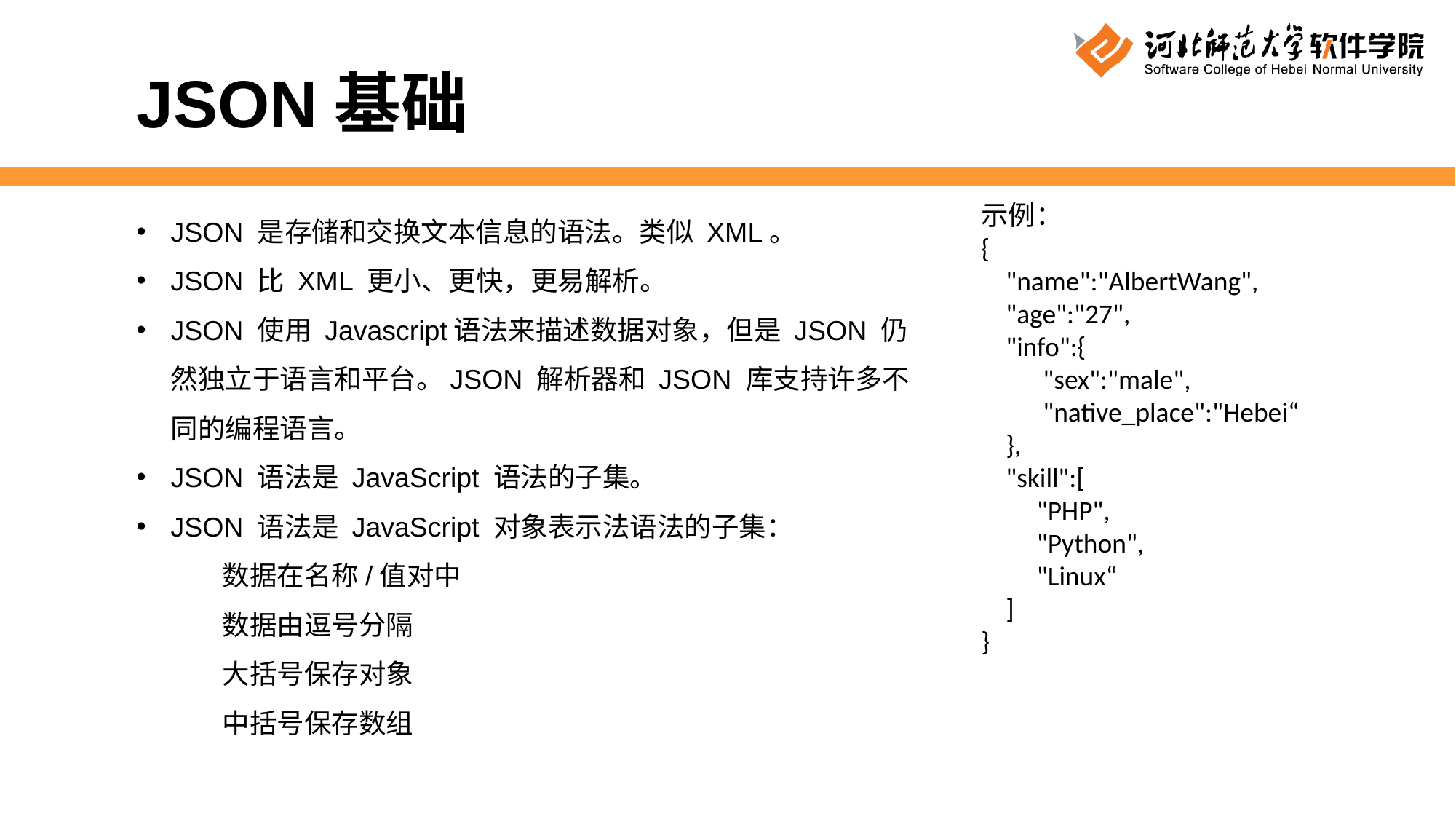

JSON基础
JSON 是存储和交换文本信息的语法。类似 XML。
JSON 比 XML 更小、更快，更易解析。
JSON 使用 Javascript语法来描述数据对象，但是 JSON 仍然独立于语言和平台。JSON 解析器和 JSON 库支持许多不同的编程语言。
JSON 语法是 JavaScript 语法的子集。
JSON 语法是 JavaScript 对象表示法语法的子集：
    数据在名称/值对中
    数据由逗号分隔
    大括号保存对象
    中括号保存数组
示例：
{
    "name":"AlbertWang",
    "age":"27",
    "info":{
          "sex":"male",
          "native_place":"Hebei“
    },
    "skill":[
         "PHP",
         "Python",
         "Linux“
    ]
}